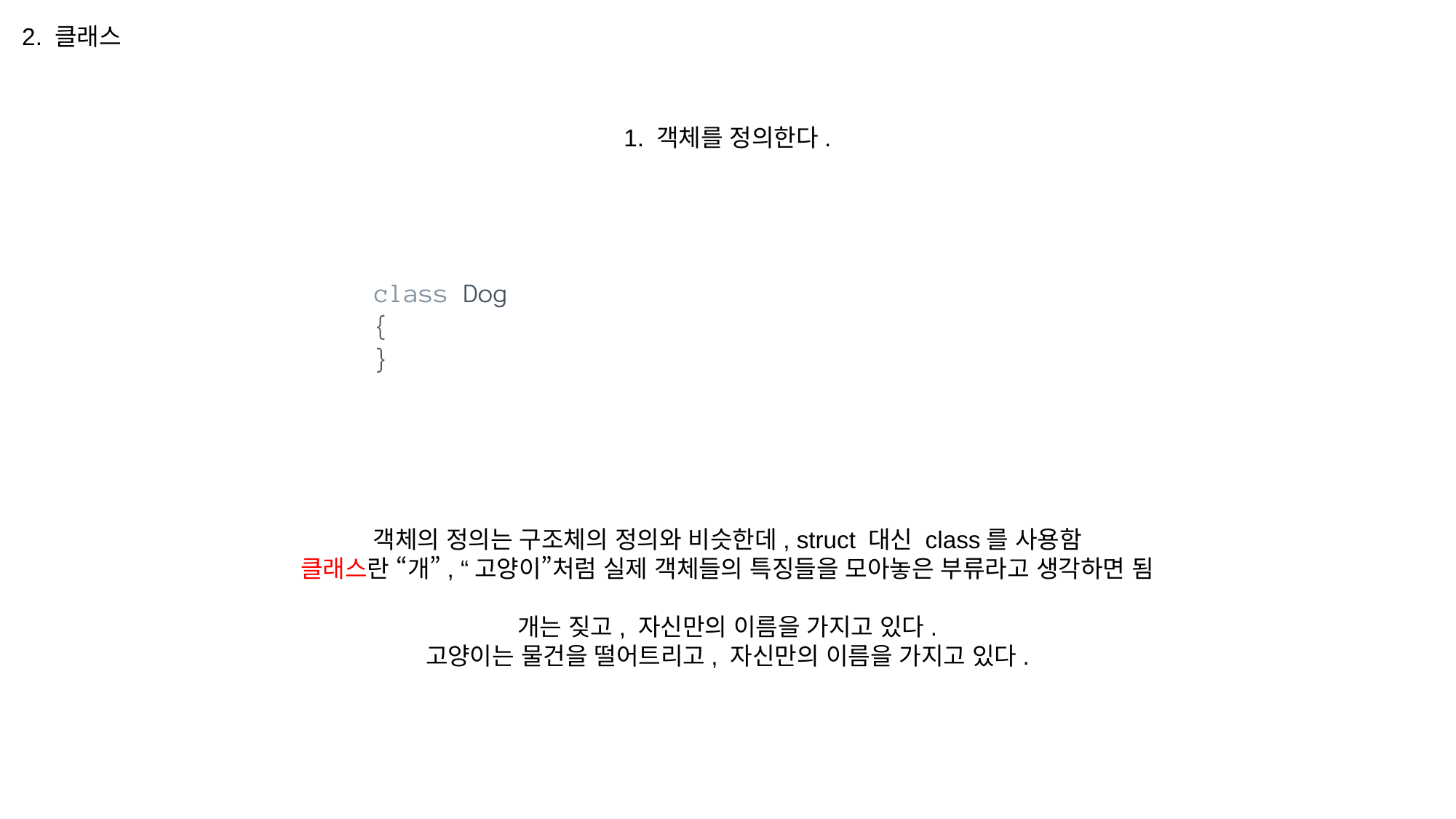

2. 클래스
1. 객체를 정의한다.
class Dog
{
}
객체의 정의는 구조체의 정의와 비슷한데, struct 대신 class를 사용함
클래스란 “개”, “고양이”처럼 실제 객체들의 특징들을 모아놓은 부류라고 생각하면 됨

개는 짖고, 자신만의 이름을 가지고 있다.
고양이는 물건을 떨어트리고, 자신만의 이름을 가지고 있다.